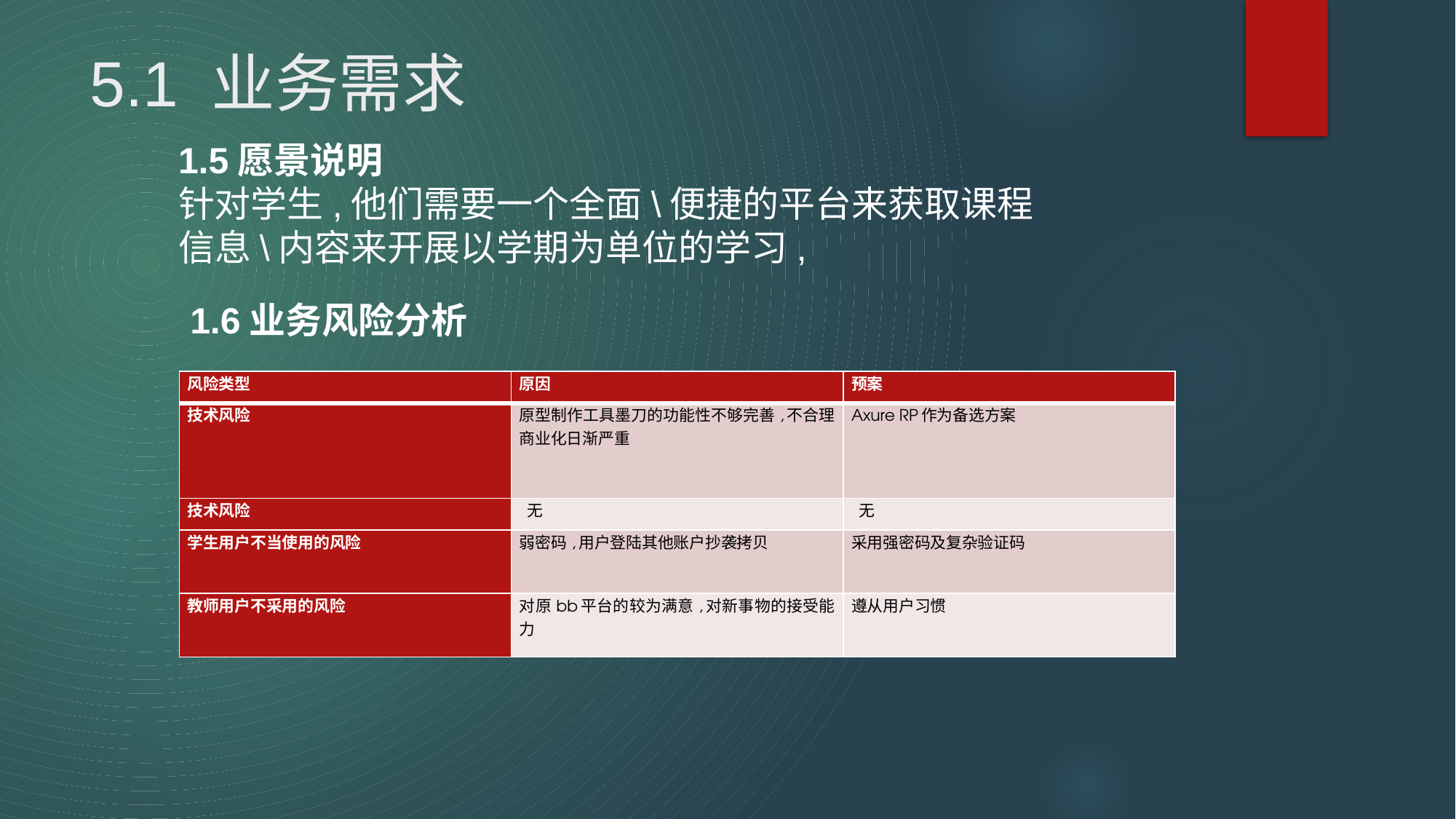

# 5.1 业务需求
1.5愿景说明
针对学生,他们需要一个全面\便捷的平台来获取课程信息\内容来开展以学期为单位的学习,
1.6业务风险分析
| 风险类型 | 原因 | 预案 |
| --- | --- | --- |
| 技术风险 | 原型制作工具墨刀的功能性不够完善,不合理商业化日渐严重 | Axure RP作为备选方案 |
| 技术风险 | 无 | 无 |
| 学生用户不当使用的风险 | 弱密码,用户登陆其他账户抄袭拷贝 | 采用强密码及复杂验证码 |
| 教师用户不采用的风险 | 对原bb平台的较为满意,对新事物的接受能力 | 遵从用户习惯 |